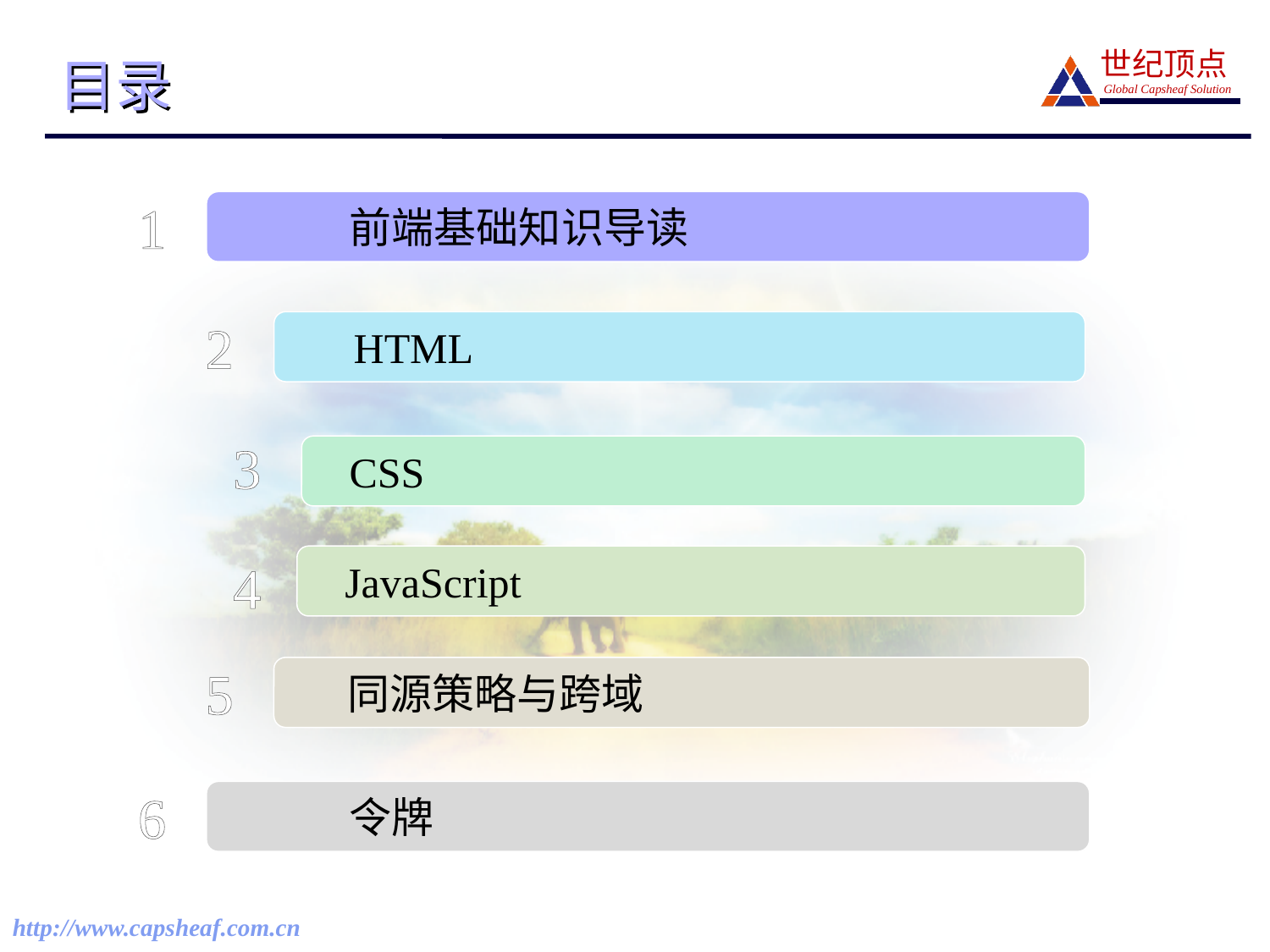

目录
1
	前端基础知识导读

2
      HTML
3
   CSS
4
   JavaScript
5
     同源策略与跨域
6
	令牌